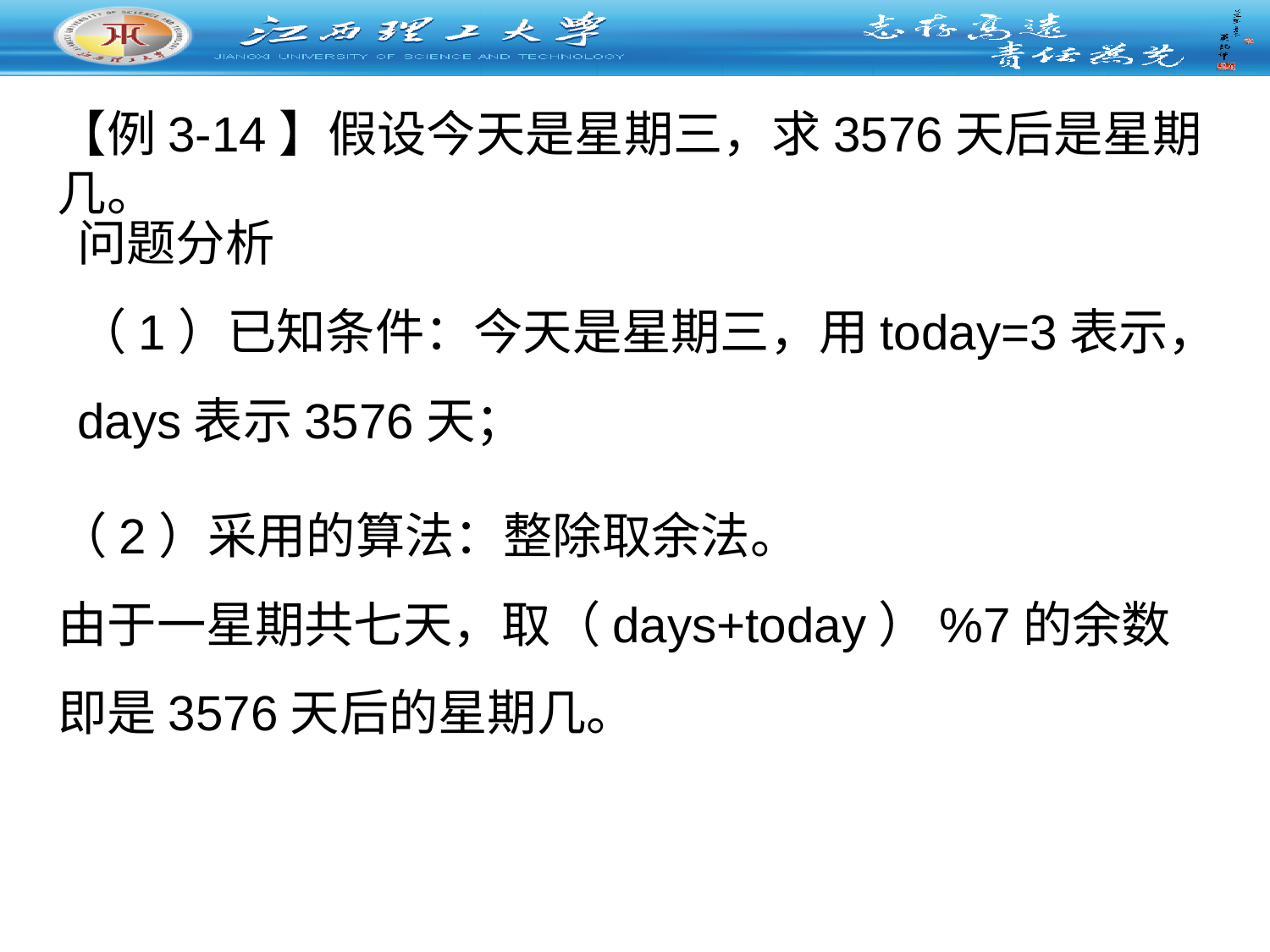

【例3-14】假设今天是星期三，求3576天后是星期几。
问题分析
（1）已知条件：今天是星期三，用today=3表示，days表示3576天；
（2）采用的算法：整除取余法。
由于一星期共七天，取（days+today）%7的余数即是3576天后的星期几。